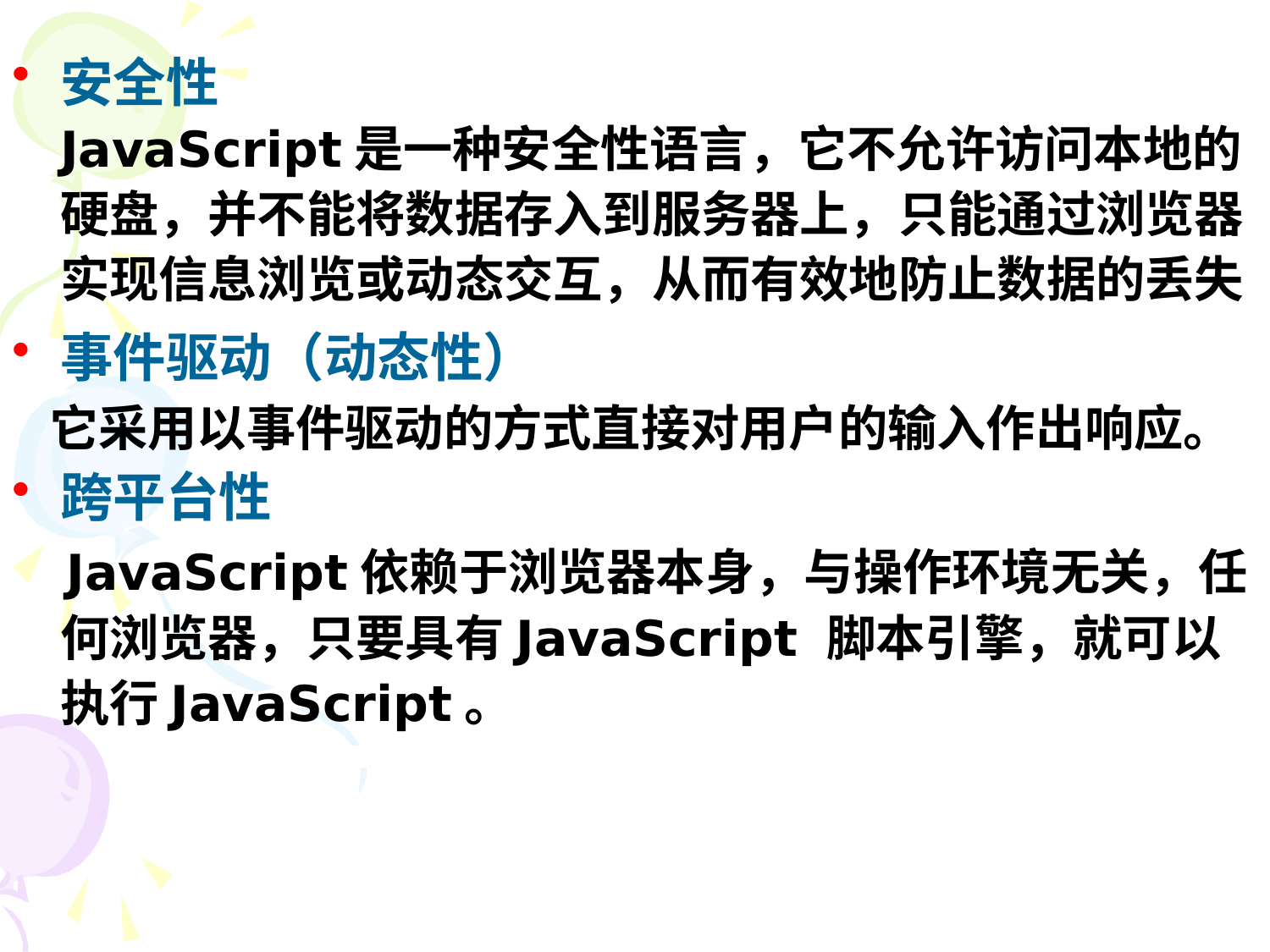

安全性
JavaScript是一种安全性语言，它不允许访问本地的硬盘，并不能将数据存入到服务器上，只能通过浏览器实现信息浏览或动态交互，从而有效地防止数据的丢失
事件驱动（动态性）
  它采用以事件驱动的方式直接对用户的输入作出响应。
跨平台性
   JavaScript依赖于浏览器本身，与操作环境无关，任何浏览器，只要具有JavaScript 脚本引擎，就可以执行JavaScript。